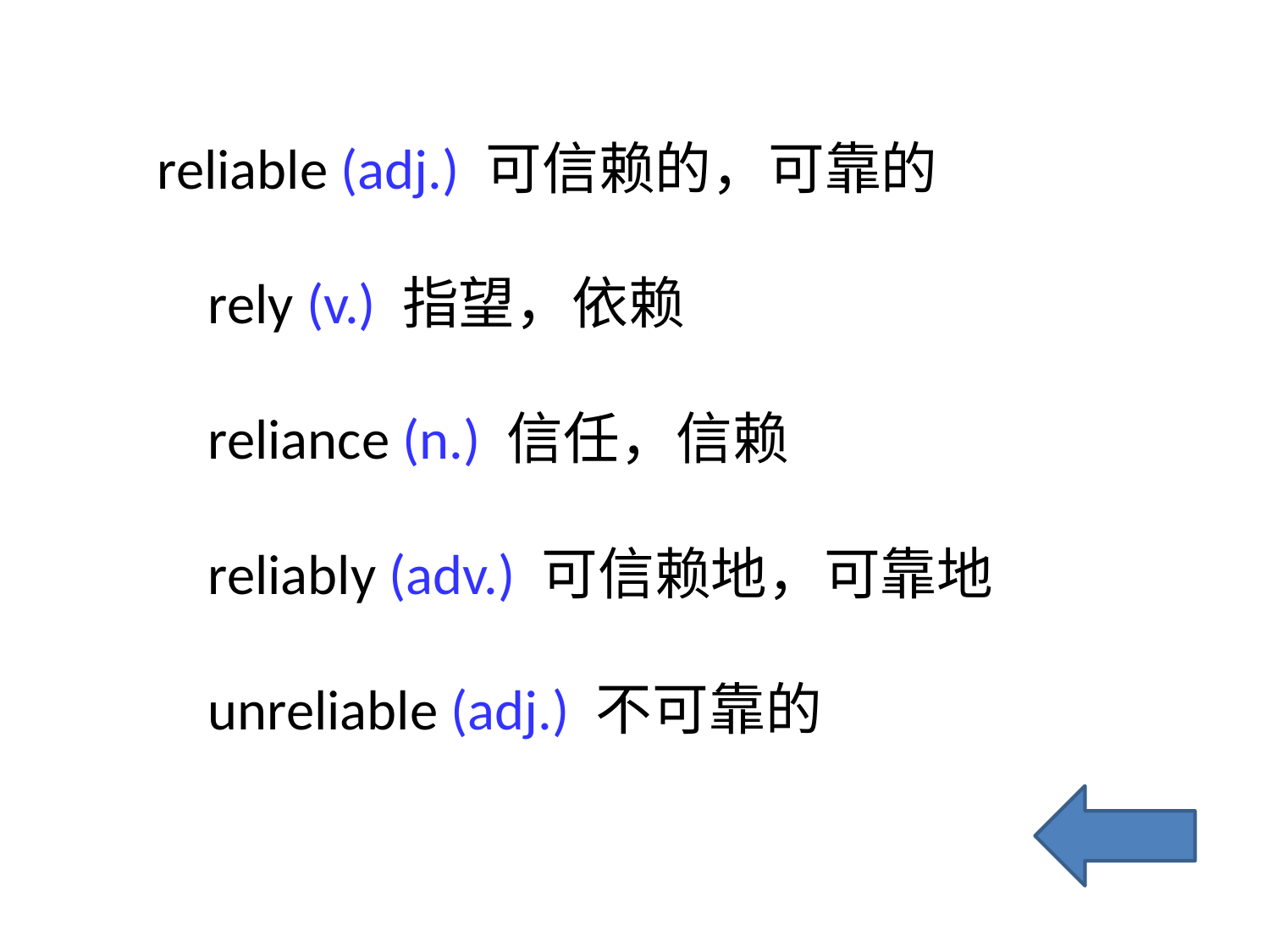

reliable (adj.) 可信赖的，可靠的

    rely (v.) 指望，依赖

    reliance (n.) 信任，信赖

    reliably (adv.) 可信赖地，可靠地

    unreliable (adj.) 不可靠的